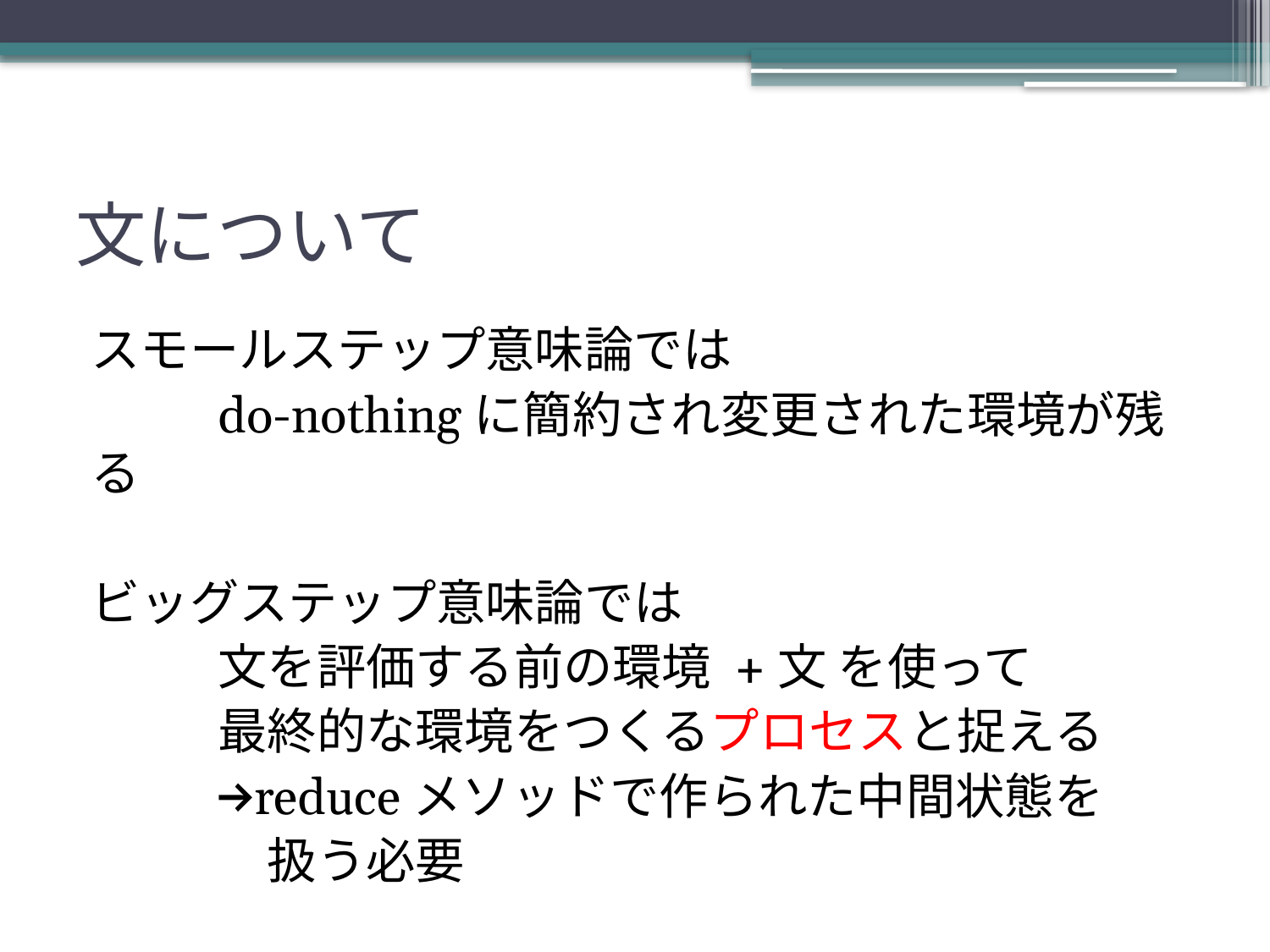

# 文について
スモールステップ意味論では
	do-nothingに簡約され変更された環境が残る

ビッグステップ意味論では
	文を評価する前の環境 +文 を使って
	最終的な環境をつくるプロセスと捉える
	→reduceメソッドで作られた中間状態を
	　扱う必要